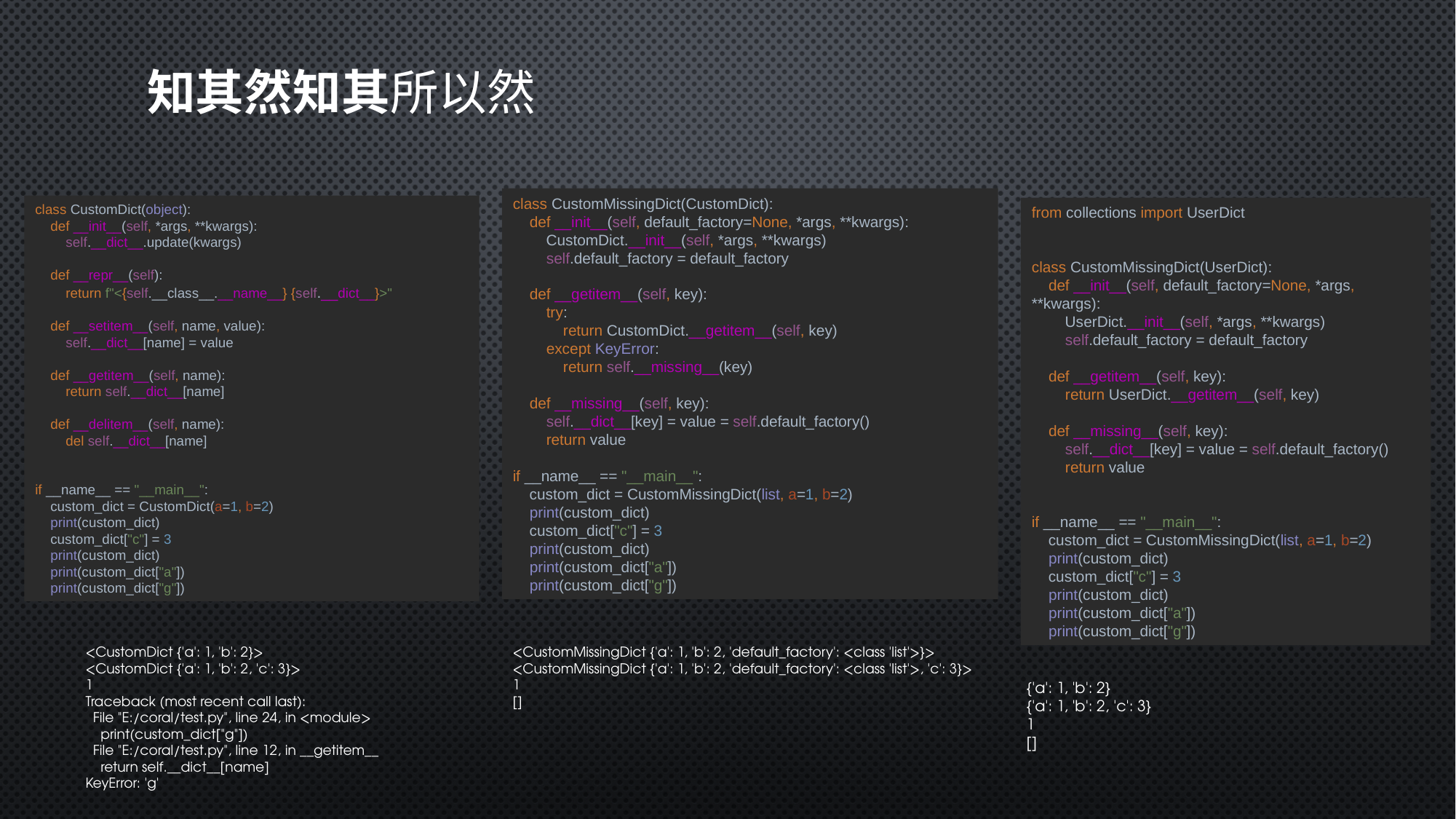

# 知其然知其所以然
class CustomDict(object):
    def __init__(self, *args, **kwargs):
        self.__dict__.update(kwargs)
    def __repr__(self):
        return f"<{self.__class__.__name__} {self.__dict__}>"
    def __setitem__(self, name, value):
        self.__dict__[name] = value
    def __getitem__(self, name):
        return self.__dict__[name]
    def __delitem__(self, name):
        del self.__dict__[name]
if __name__ == "__main__":
    custom_dict = CustomDict(a=1, b=2)
    print(custom_dict)
    custom_dict["c"] = 3
    print(custom_dict)
    print(custom_dict["a"])
    print(custom_dict["g"])
class CustomMissingDict(CustomDict):
    def __init__(self, default_factory=None, *args, **kwargs):
        CustomDict.__init__(self, *args, **kwargs)
        self.default_factory = default_factory
    def __getitem__(self, key):
        try:
            return CustomDict.__getitem__(self, key)
        except KeyError:
            return self.__missing__(key)
    def __missing__(self, key):
        self.__dict__[key] = value = self.default_factory()
        return value
if __name__ == "__main__":
    custom_dict = CustomMissingDict(list, a=1, b=2)
    print(custom_dict)
    custom_dict["c"] = 3
    print(custom_dict)
    print(custom_dict["a"])
    print(custom_dict["g"])
from collections import UserDict
class CustomMissingDict(UserDict):
    def __init__(self, default_factory=None, *args, **kwargs):
        UserDict.__init__(self, *args, **kwargs)
        self.default_factory = default_factory
    def __getitem__(self, key):
        return UserDict.__getitem__(self, key)
    def __missing__(self, key):
        self.__dict__[key] = value = self.default_factory()
        return value
if __name__ == "__main__":
    custom_dict = CustomMissingDict(list, a=1, b=2)
    print(custom_dict)
    custom_dict["c"] = 3
    print(custom_dict)
    print(custom_dict["a"])
    print(custom_dict["g"])
<CustomDict {'a': 1, 'b': 2}>
<CustomDict {'a': 1, 'b': 2, 'c': 3}>
1
Traceback (most recent call last):
  File "E:/coral/test.py", line 24, in <module>
    print(custom_dict["g"])
  File "E:/coral/test.py", line 12, in __getitem__
    return self.__dict__[name]
KeyError: 'g'
<CustomMissingDict {'a': 1, 'b': 2, 'default_factory': <class 'list'>}>
<CustomMissingDict {'a': 1, 'b': 2, 'default_factory': <class 'list'>, 'c': 3}>
1
[]
{'a': 1, 'b': 2}
{'a': 1, 'b': 2, 'c': 3}
1
[]